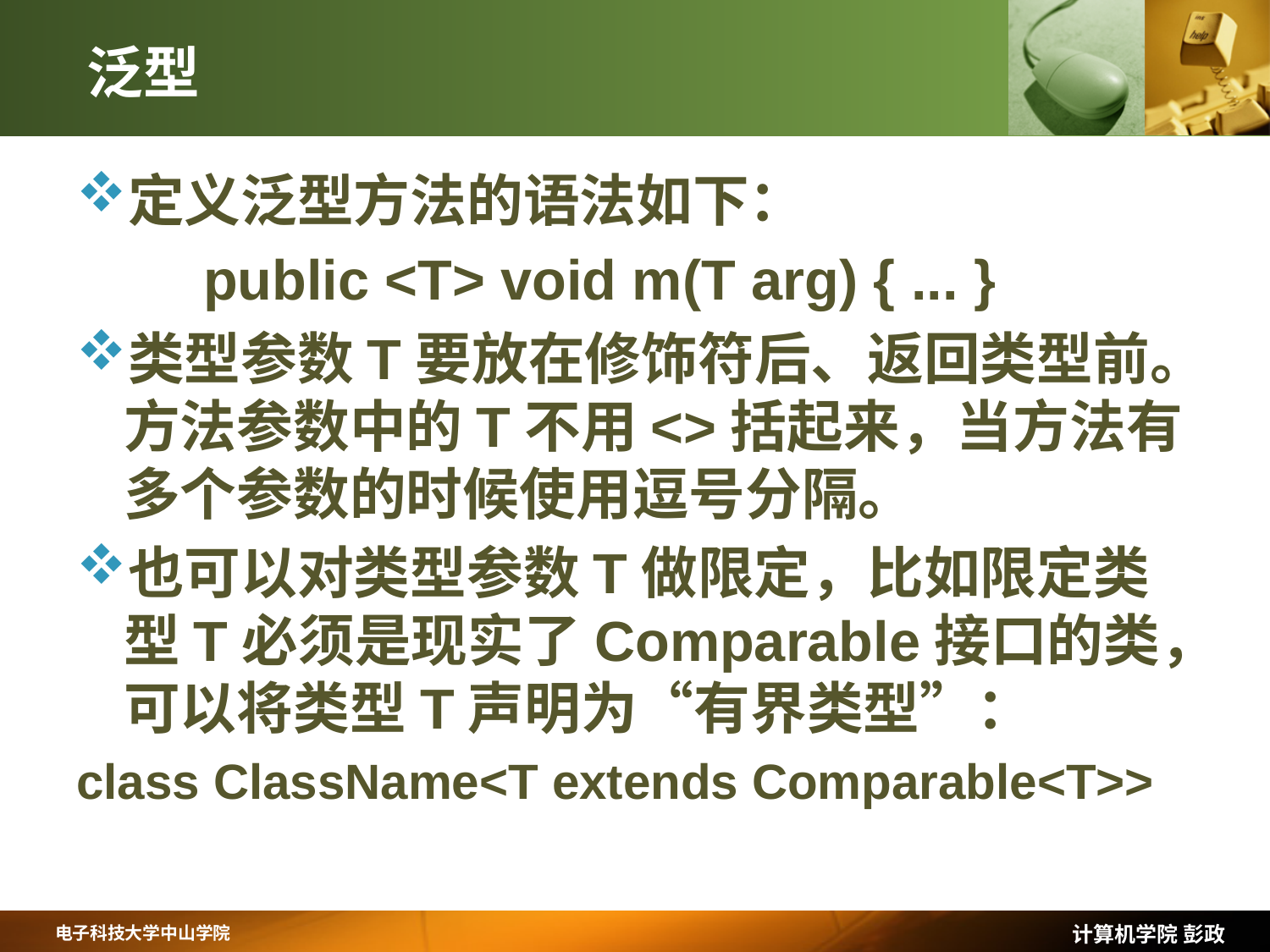

# 泛型
定义泛型方法的语法如下：
	public <T> void m(T arg) { ... }
类型参数T要放在修饰符后、返回类型前。方法参数中的T不用<>括起来，当方法有多个参数的时候使用逗号分隔。
也可以对类型参数T做限定，比如限定类型T必须是现实了Comparable接口的类，可以将类型T声明为“有界类型”：
class ClassName<T extends Comparable<T>>
计算机学院 彭政
电子科技大学中山学院